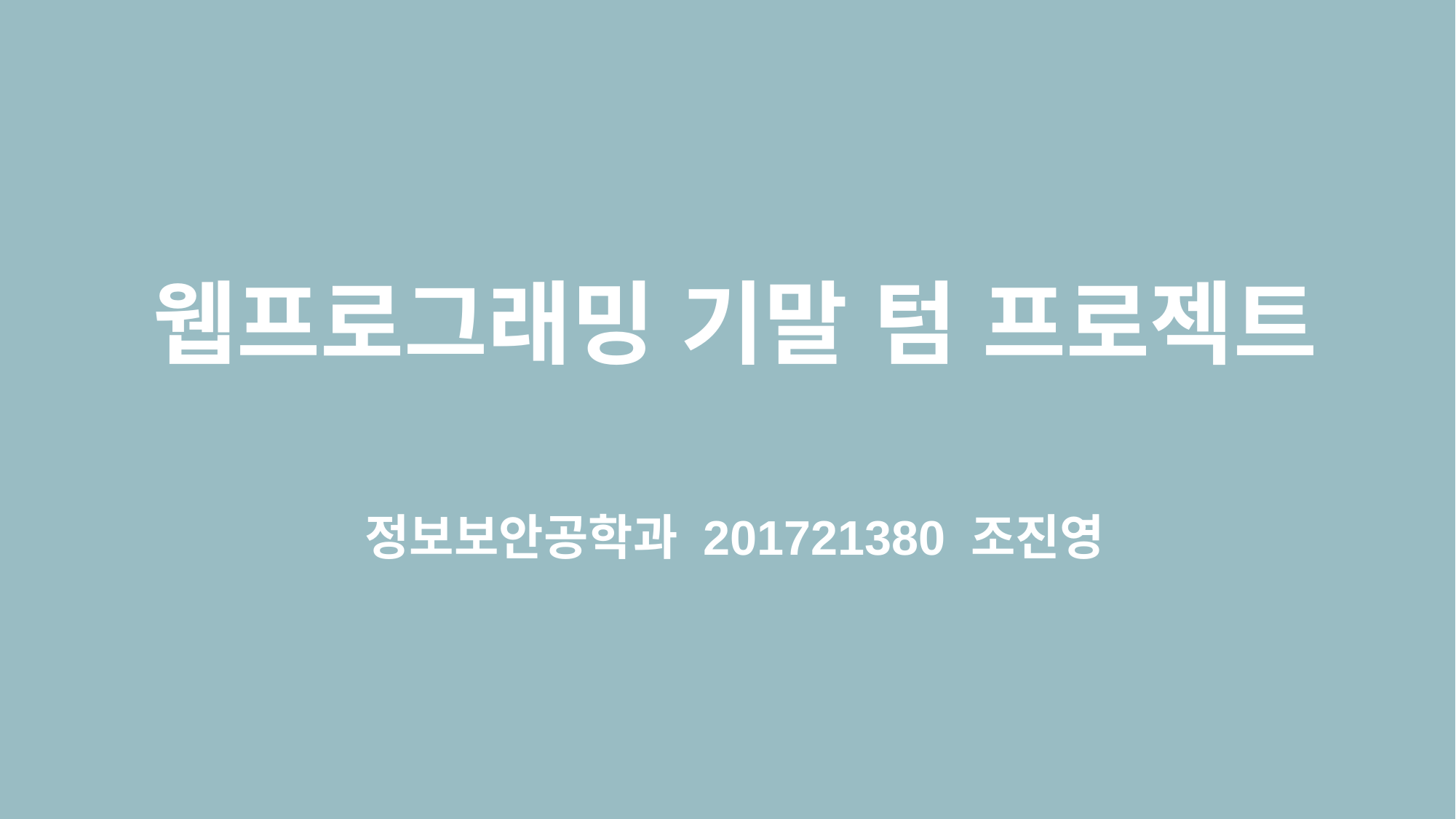

# 웹프로그래밍 기말 텀 프로젝트
정보보안공학과 201721380 조진영